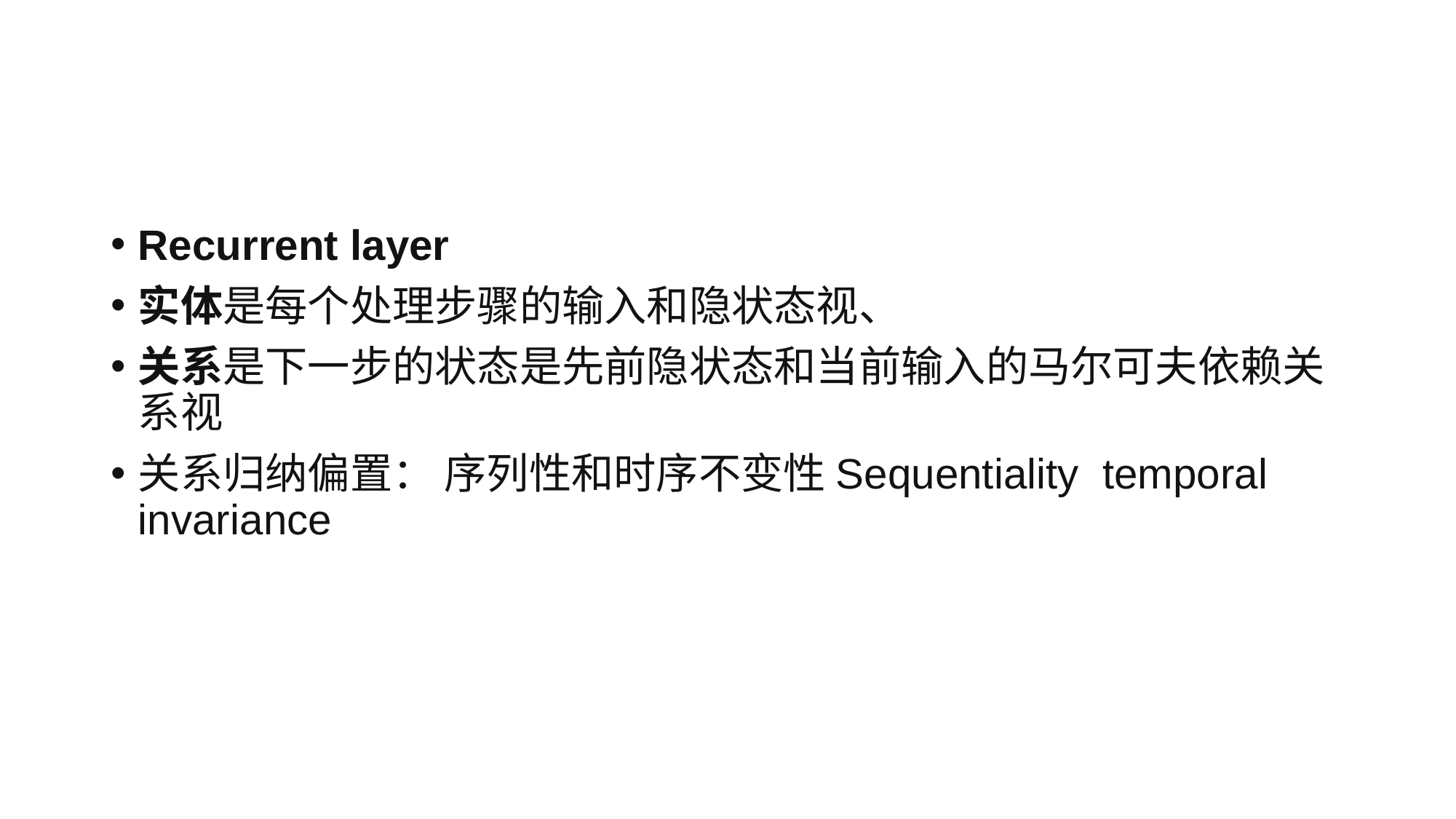

#
Recurrent layer
实体是每个处理步骤的输入和隐状态视、
关系是下一步的状态是先前隐状态和当前输入的马尔可夫依赖关系视
关系归纳偏置： 序列性和时序不变性Sequentiality  temporal invariance